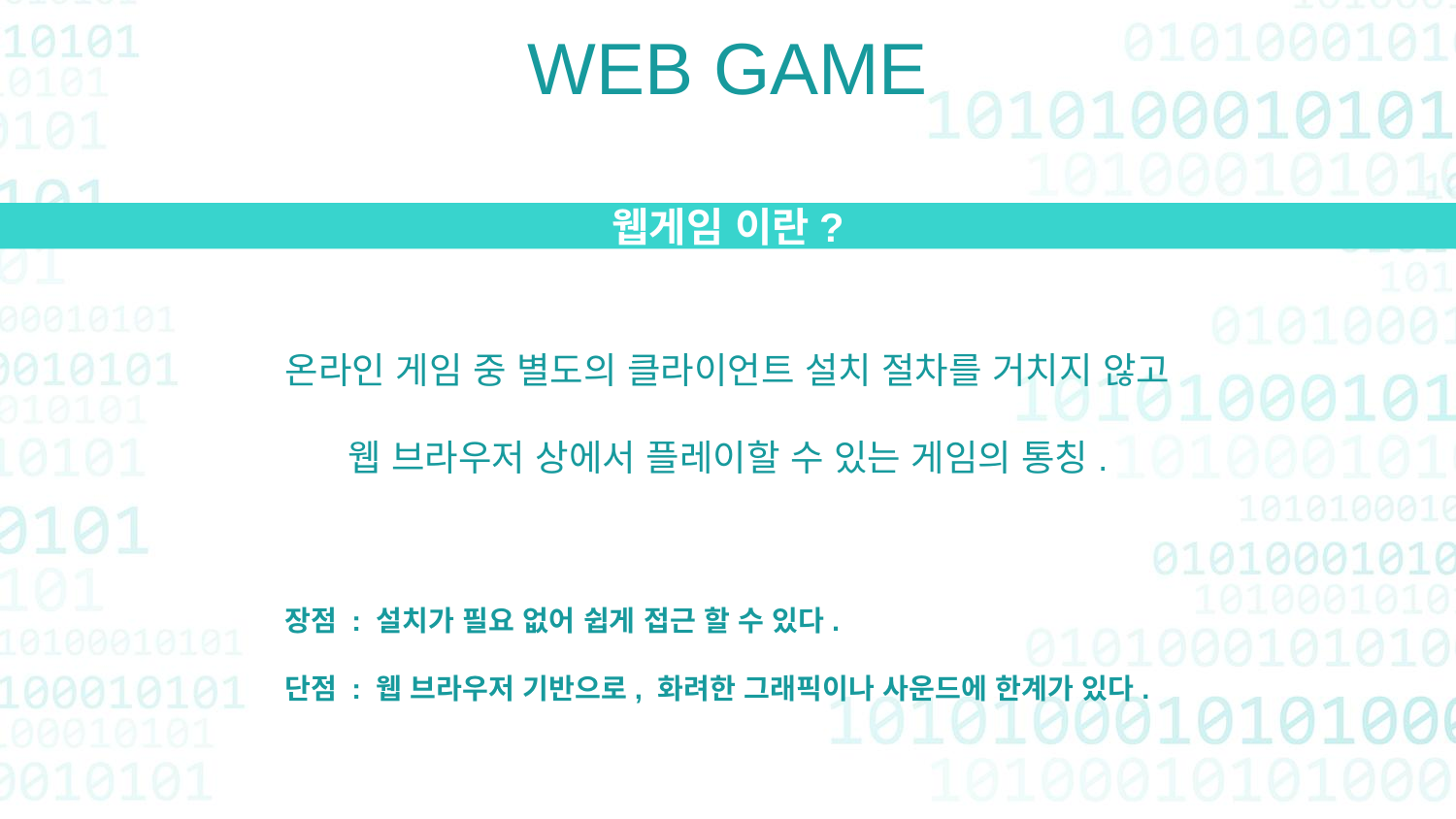

WEB GAME
웹게임 이란?
온라인 게임 중 별도의 클라이언트 설치 절차를 거치지 않고

웹 브라우저 상에서 플레이할 수 있는 게임의 통칭.
장점 : 설치가 필요 없어 쉽게 접근 할 수 있다.

단점 : 웹 브라우저 기반으로, 화려한 그래픽이나 사운드에 한계가 있다.